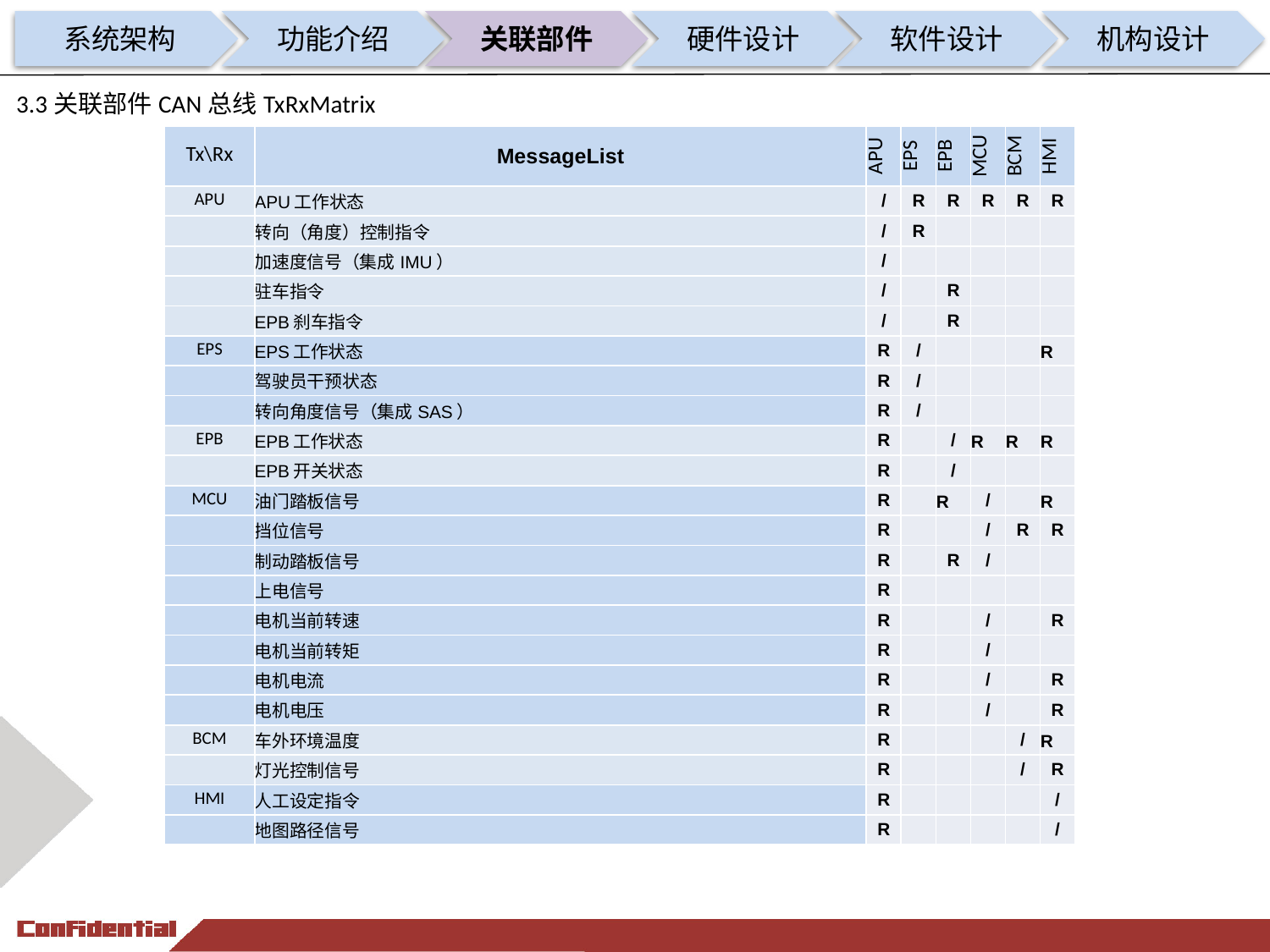

系统架构
功能介绍
关联部件
硬件设计
软件设计
机构设计
3.3关联部件CAN总线TxRxMatrix
| Tx\Rx | MessageList | APU | EPS | EPB | MCU | BCM | HMI |
| --- | --- | --- | --- | --- | --- | --- | --- |
| APU | APU工作状态 | / | R | R | R | R | R |
|  | 转向（角度）控制指令 | / | R |  |  |  |  |
|  | 加速度信号（集成IMU） | / |  |  |  |  |  |
|  | 驻车指令 | / |  | R |  |  |  |
|  | EPB刹车指令 | / |  | R |  |  |  |
| EPS | EPS工作状态 | R | / |  |  |  | R |
|  | 驾驶员干预状态 | R | / |  |  |  |  |
|  | 转向角度信号（集成SAS） | R | / |  |  |  |  |
| EPB | EPB工作状态 | R |  | / | R | R | R |
|  | EPB开关状态 | R |  | / |  |  |  |
| MCU | 油门踏板信号 | R |  | R | / |  | R |
|  | 挡位信号 | R |  |  | / | R | R |
|  | 制动踏板信号 | R |  | R | / |  |  |
|  | 上电信号 | R |  |  |  |  |  |
|  | 电机当前转速 | R |  |  | / |  | R |
|  | 电机当前转矩 | R |  |  | / |  |  |
|  | 电机电流 | R |  |  | / |  | R |
|  | 电机电压 | R |  |  | / |  | R |
| BCM | 车外环境温度 | R |  |  |  | / | R |
|  | 灯光控制信号 | R |  |  |  | / | R |
| HMI | 人工设定指令 | R |  |  |  |  | / |
|  | 地图路径信号 | R |  |  |  |  | / |